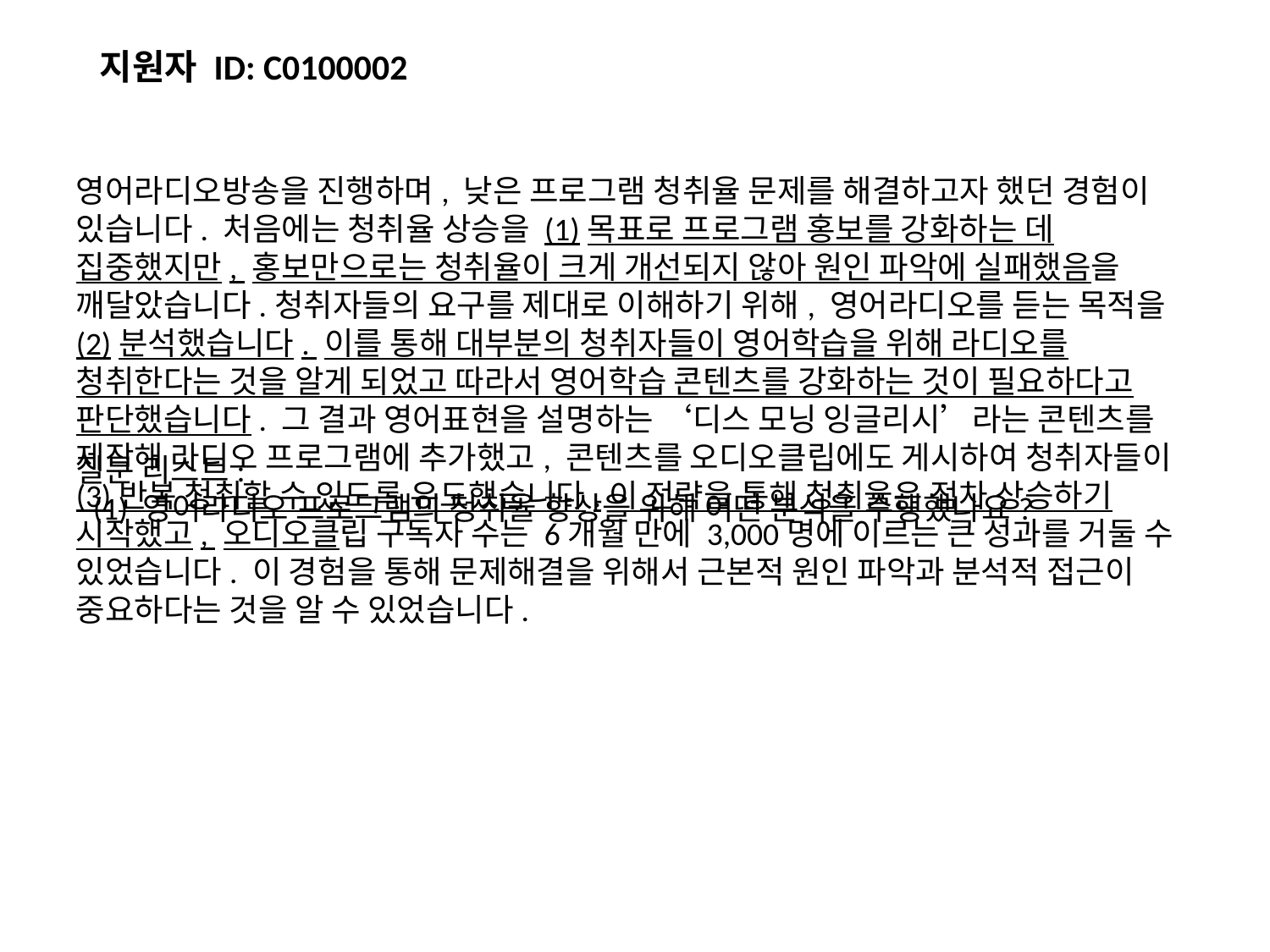

지원자 ID: C0100002
#

영어라디오방송을 진행하며, 낮은 프로그램 청취율 문제를 해결하고자 했던 경험이 있습니다. 처음에는 청취율 상승을 (1)목표로 프로그램 홍보를 강화하는 데 집중했지만, 홍보만으로는 청취율이 크게 개선되지 않아 원인 파악에 실패했음을 깨달았습니다.청취자들의 요구를 제대로 이해하기 위해, 영어라디오를 듣는 목적을 (2)분석했습니다. 이를 통해 대부분의 청취자들이 영어학습을 위해 라디오를 청취한다는 것을 알게 되었고 따라서 영어학습 콘텐츠를 강화하는 것이 필요하다고 판단했습니다. 그 결과 영어표현을 설명하는 ‘디스 모닝 잉글리시’라는 콘텐츠를 제작해 라디오 프로그램에 추가했고, 콘텐츠를 오디오클립에도 게시하여 청취자들이 (3)반복 청취할 수 있도록 유도했습니다.이 전략을 통해 청취율은 점차 상승하기 시작했고, 오디오클립 구독자 수는 6개월 만에 3,000명에 이르는 큰 성과를 거둘 수 있었습니다. 이 경험을 통해 문제해결을 위해서 근본적 원인 파악과 분석적 접근이 중요하다는 것을 알 수 있었습니다.
질문 리스트:
- (1) 영어라디오 프로그램의 청취율 향상을 위해 어떤 분석을 수행했나요?